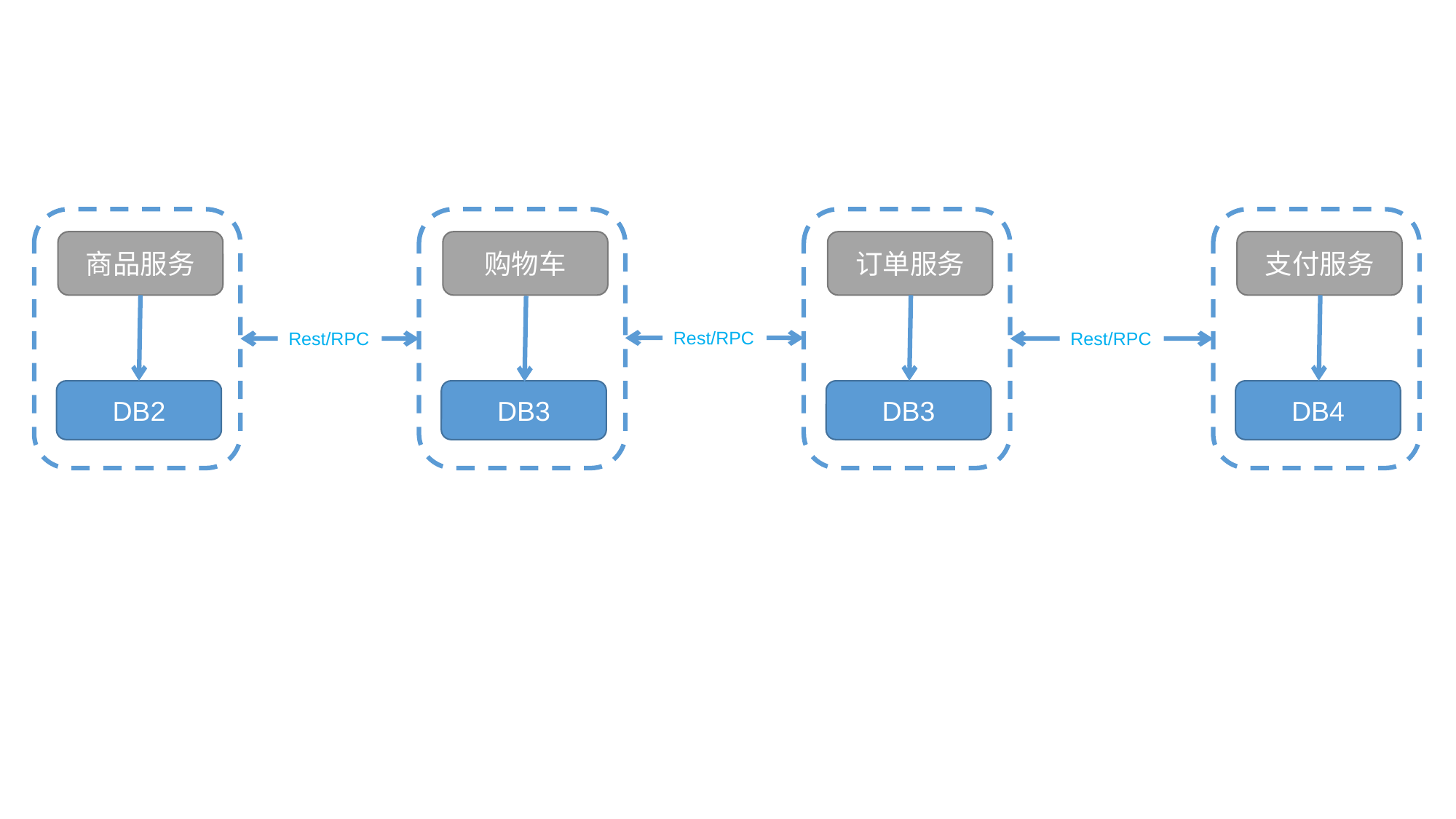

商品服务
购物车
订单服务
支付服务
Rest/RPC
Rest/RPC
Rest/RPC
DB2
DB3
DB3
DB4